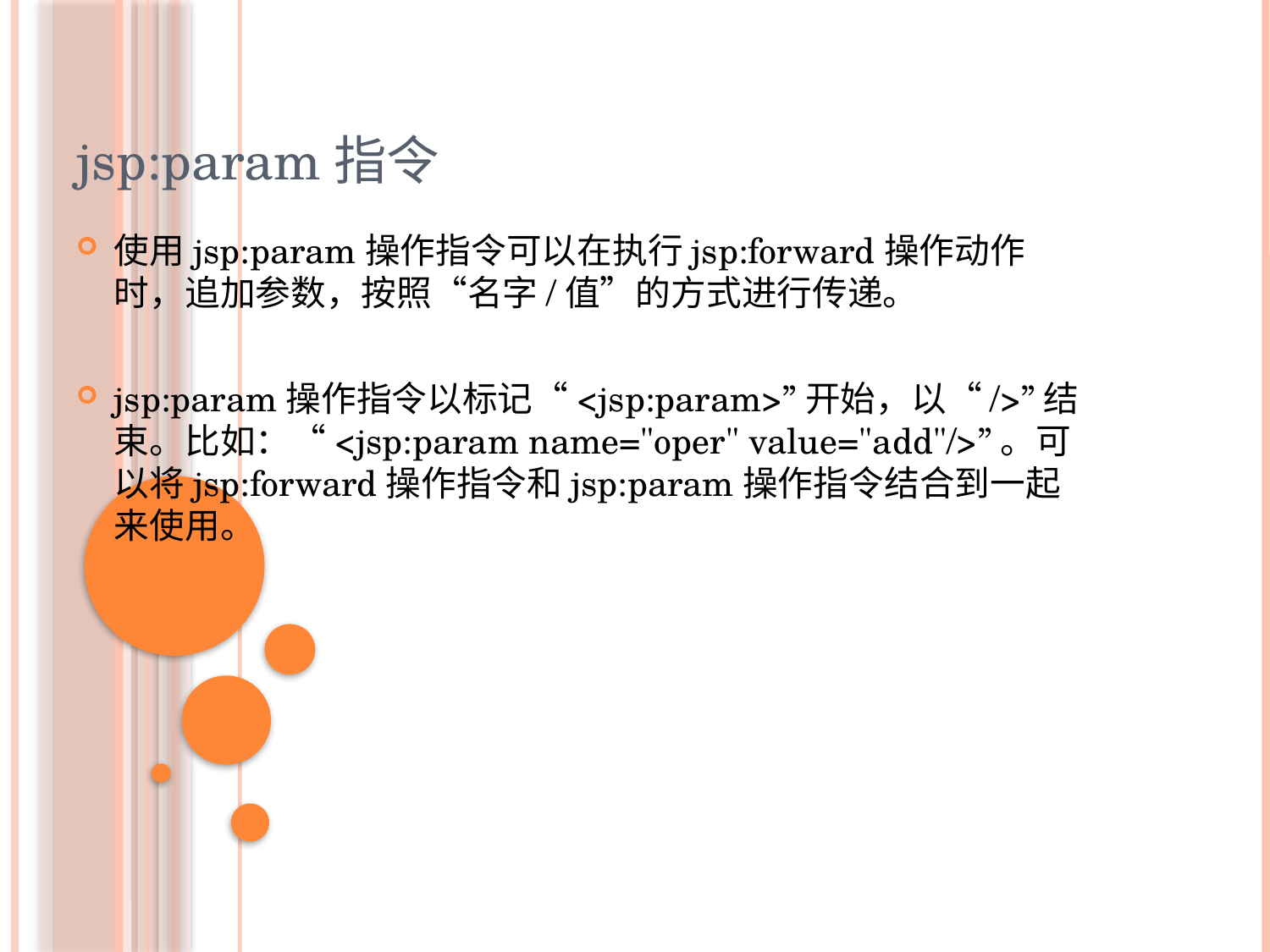

jsp:param指令
使用jsp:param操作指令可以在执行jsp:forward操作动作时，追加参数，按照“名字/值”的方式进行传递。

jsp:param操作指令以标记“<jsp:param>”开始，以“/>”结束。比如：“<jsp:param name="oper" value="add"/>”。可以将jsp:forward操作指令和jsp:param操作指令结合到一起来使用。